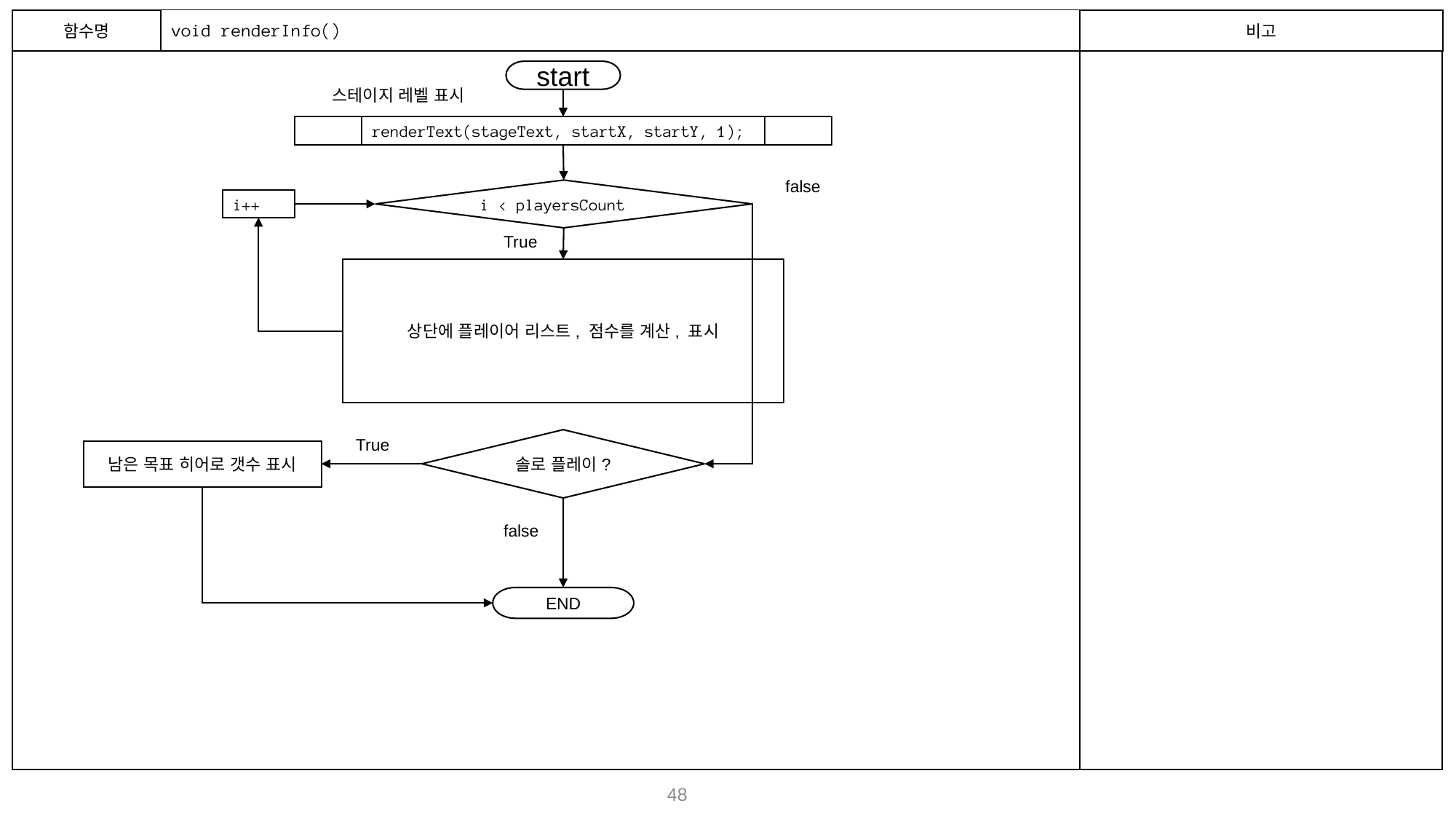

함수명
# void renderInfo()
비고

start
스테이지 레벨 표시
renderText(stageText, startX, startY, 1);
false
i < playersCount
i++
True
상단에 플레이어 리스트, 점수를 계산, 표시
True
솔로 플레이?
남은 목표 히어로 갯수 표시
false
END
48